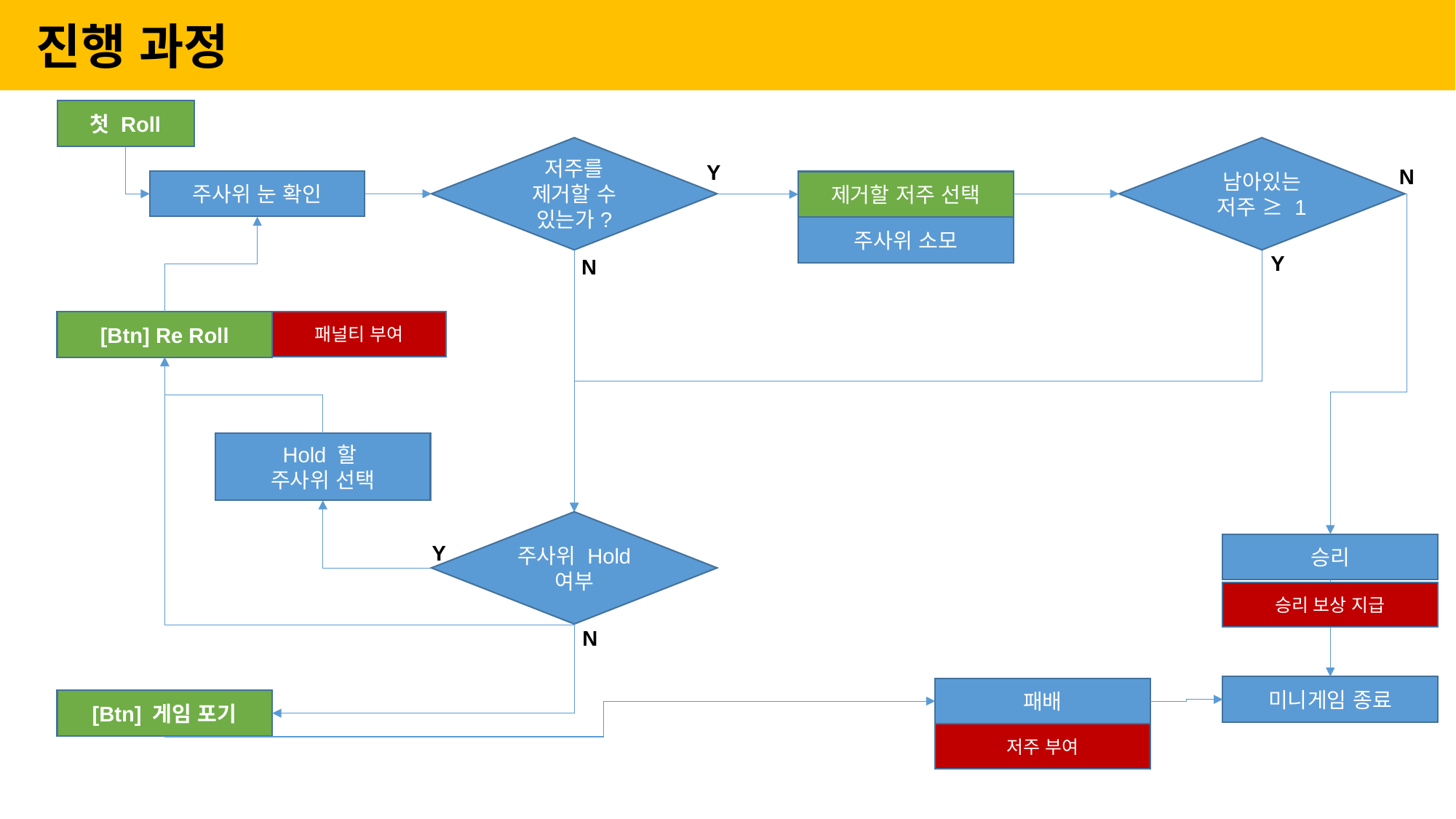

진행 과정
첫 Roll
저주를 제거할 수 있는가?
남아있는
저주 ≥ 1
N
Y
Y
주사위 눈 확인
제거할 저주 선택
주사위 소모
N
[Btn] Re Roll
패널티 부여
Hold 할
주사위 선택
주사위 Hold 여부
Y
N
승리
승리 보상 지급
미니게임 종료
패배
[Btn] 게임 포기
저주 부여